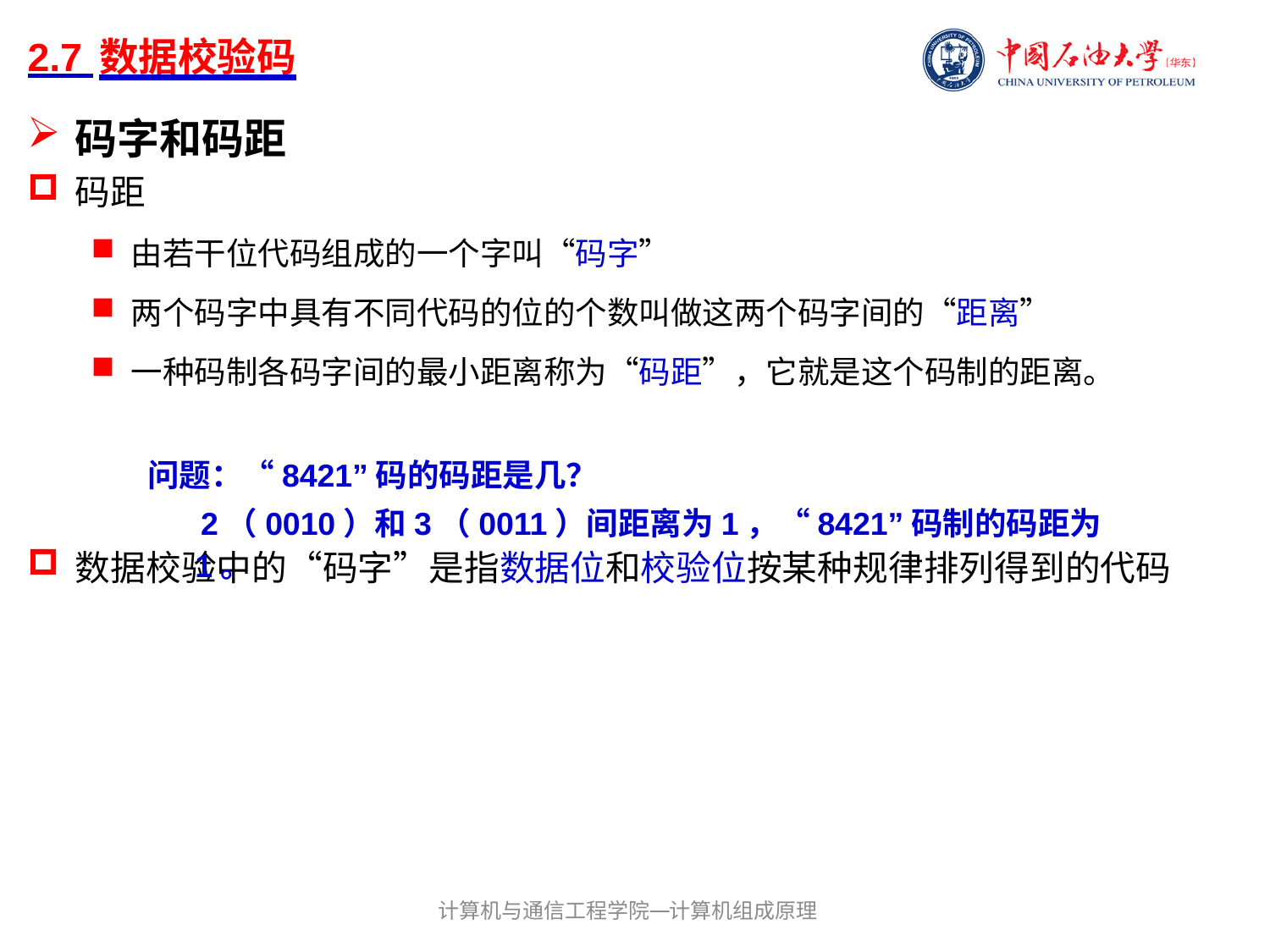

# 2.7 数据校验码
码字和码距
码距
由若干位代码组成的一个字叫“码字”
两个码字中具有不同代码的位的个数叫做这两个码字间的“距离”
一种码制各码字间的最小距离称为“码距”，它就是这个码制的距离。

数据校验中的“码字”是指数据位和校验位按某种规律排列得到的代码

问题：“8421”码的码距是几？
      2（0010）和3（0011）间距离为1，“8421”码制的码距为1。
80

计算机与通信工程学院—计算机组成原理